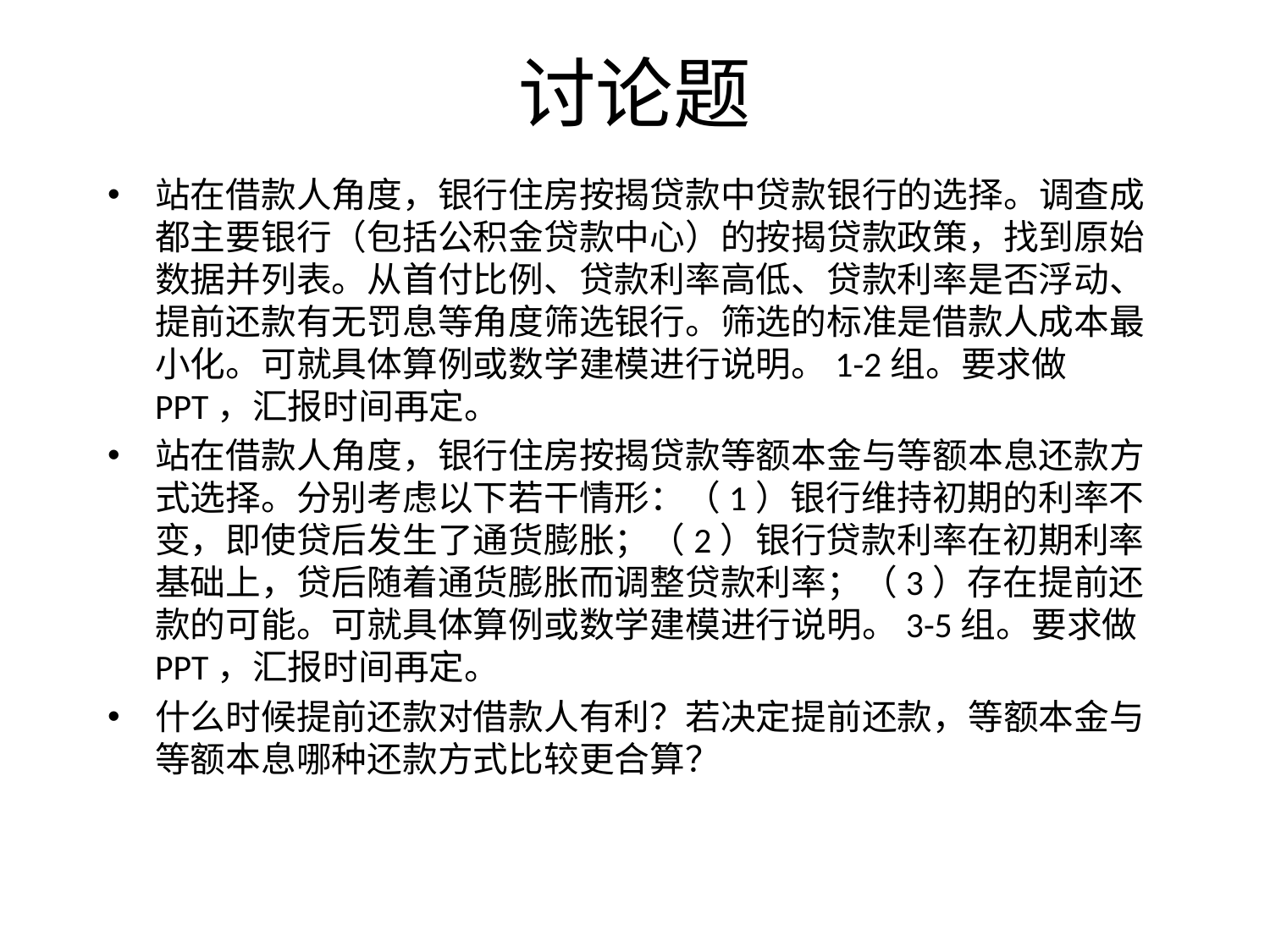

# 讨论题
站在借款人角度，银行住房按揭贷款中贷款银行的选择。调查成都主要银行（包括公积金贷款中心）的按揭贷款政策，找到原始数据并列表。从首付比例、贷款利率高低、贷款利率是否浮动、提前还款有无罚息等角度筛选银行。筛选的标准是借款人成本最小化。可就具体算例或数学建模进行说明。1-2组。要求做PPT，汇报时间再定。
站在借款人角度，银行住房按揭贷款等额本金与等额本息还款方式选择。分别考虑以下若干情形：（1）银行维持初期的利率不变，即使贷后发生了通货膨胀；（2）银行贷款利率在初期利率基础上，贷后随着通货膨胀而调整贷款利率；（3）存在提前还款的可能。可就具体算例或数学建模进行说明。3-5组。要求做PPT，汇报时间再定。
什么时候提前还款对借款人有利？若决定提前还款，等额本金与等额本息哪种还款方式比较更合算？